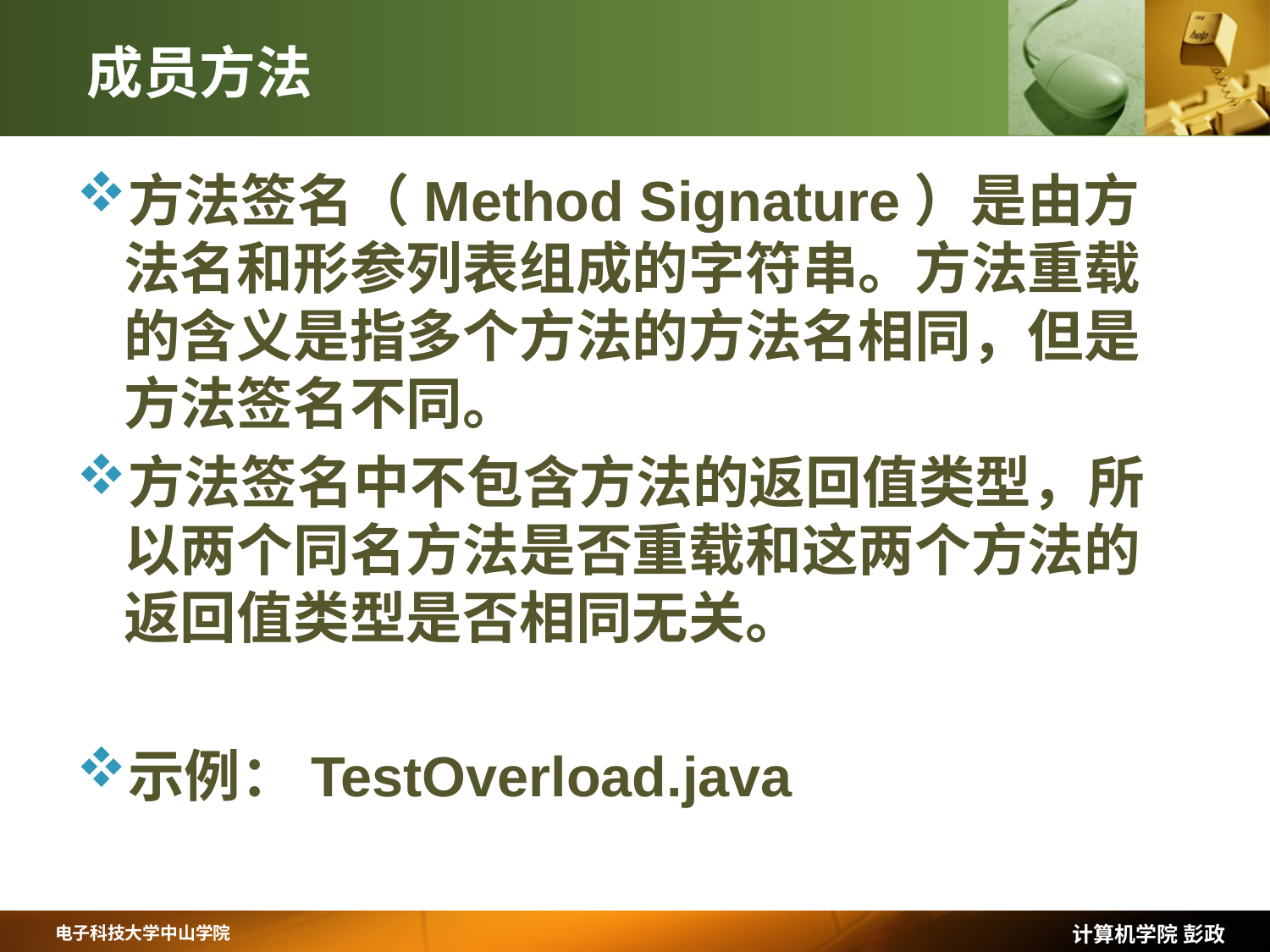

# 成员方法
方法签名（Method Signature）是由方法名和形参列表组成的字符串。方法重载的含义是指多个方法的方法名相同，但是方法签名不同。
方法签名中不包含方法的返回值类型，所以两个同名方法是否重载和这两个方法的返回值类型是否相同无关。

示例：TestOverload.java
计算机学院 彭政
电子科技大学中山学院